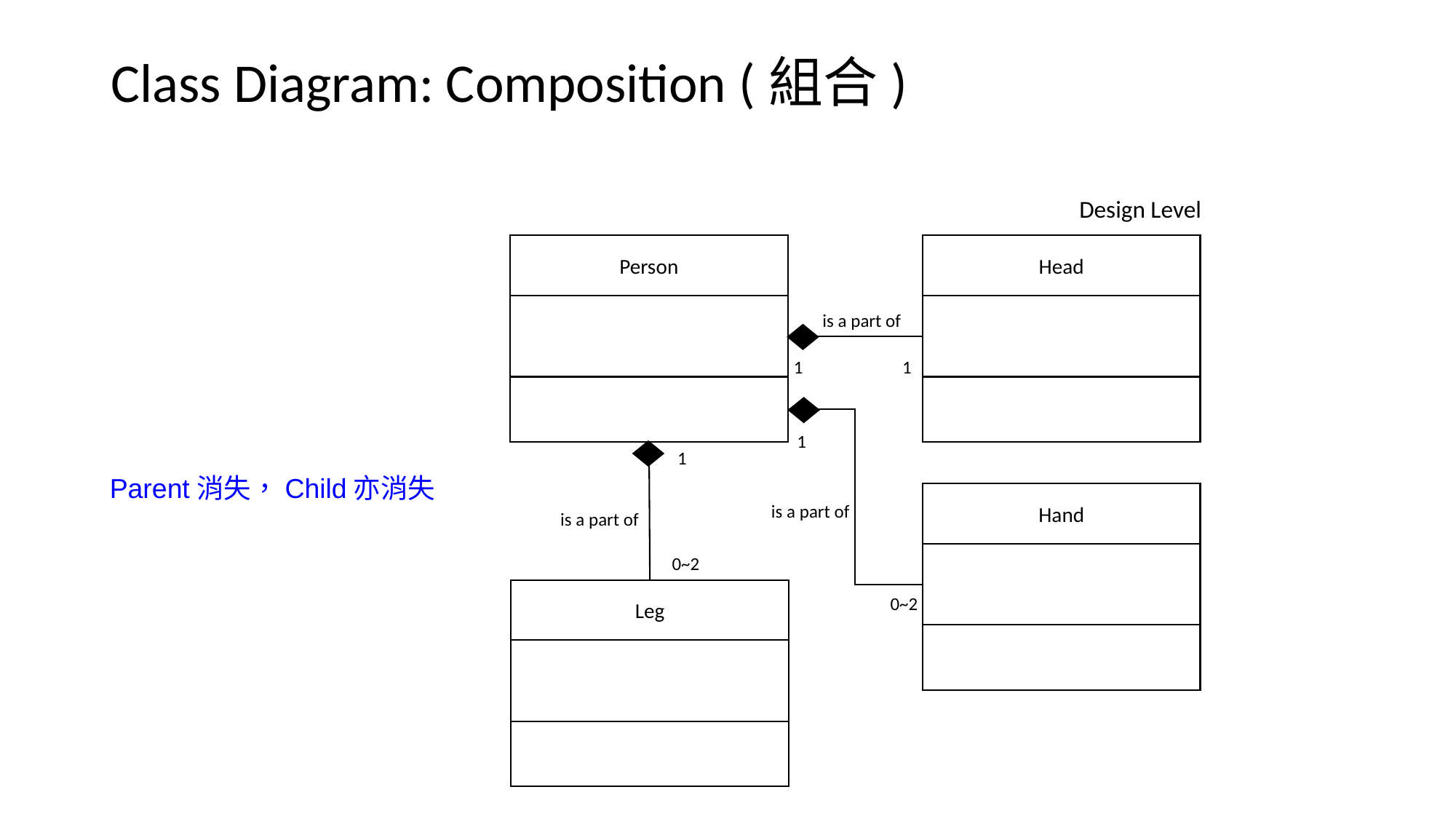

# Class Diagram: Composition (組合)
Design Level
Person

Head

is a part of

1
1

1

1
Parent消失，Child亦消失
Hand

is a part of
is a part of
0~2
Leg

0~2